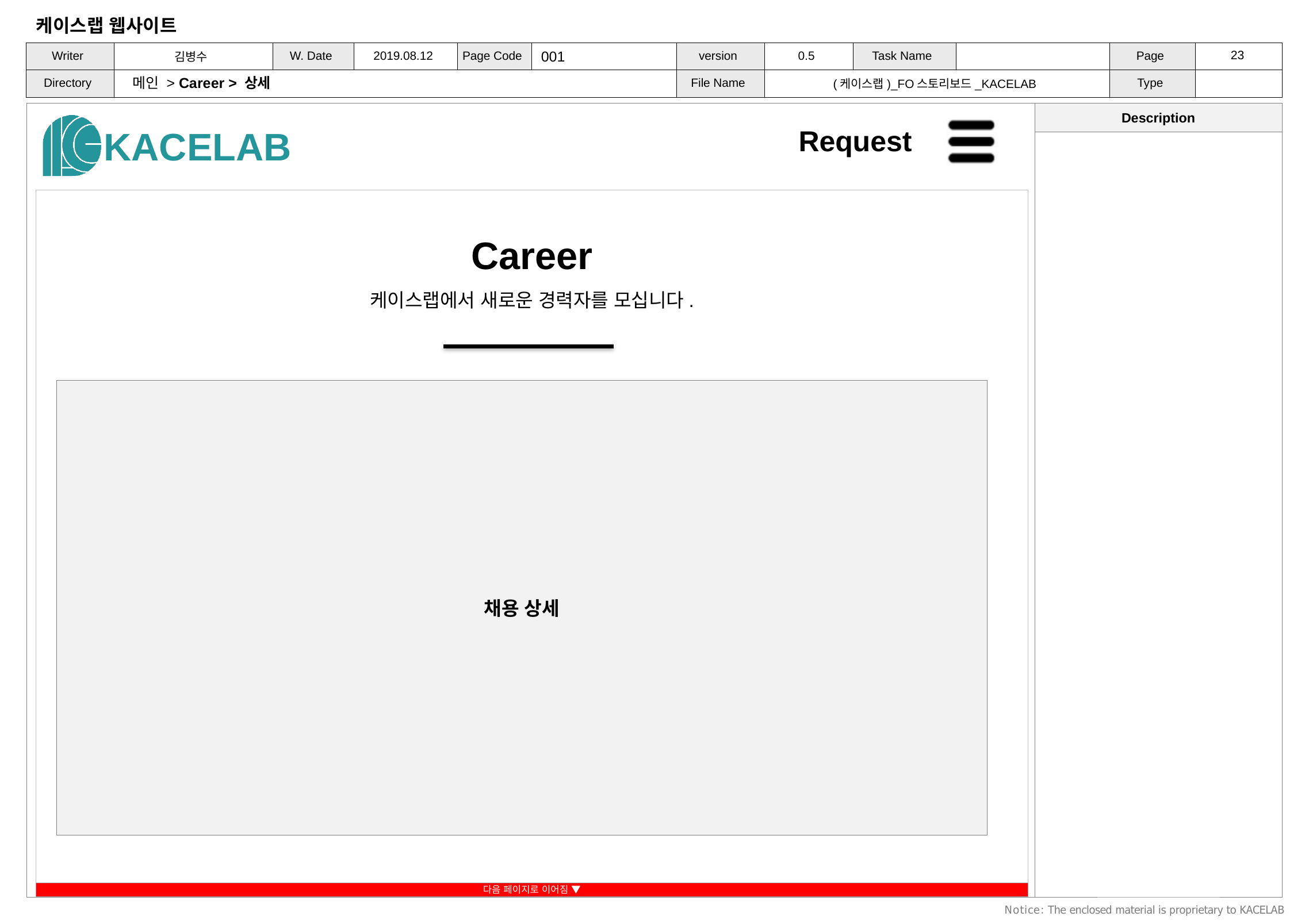

001
메인 > Career > 상세
Career
케이스랩에서 새로운 경력자를 모십니다.
채용 상세